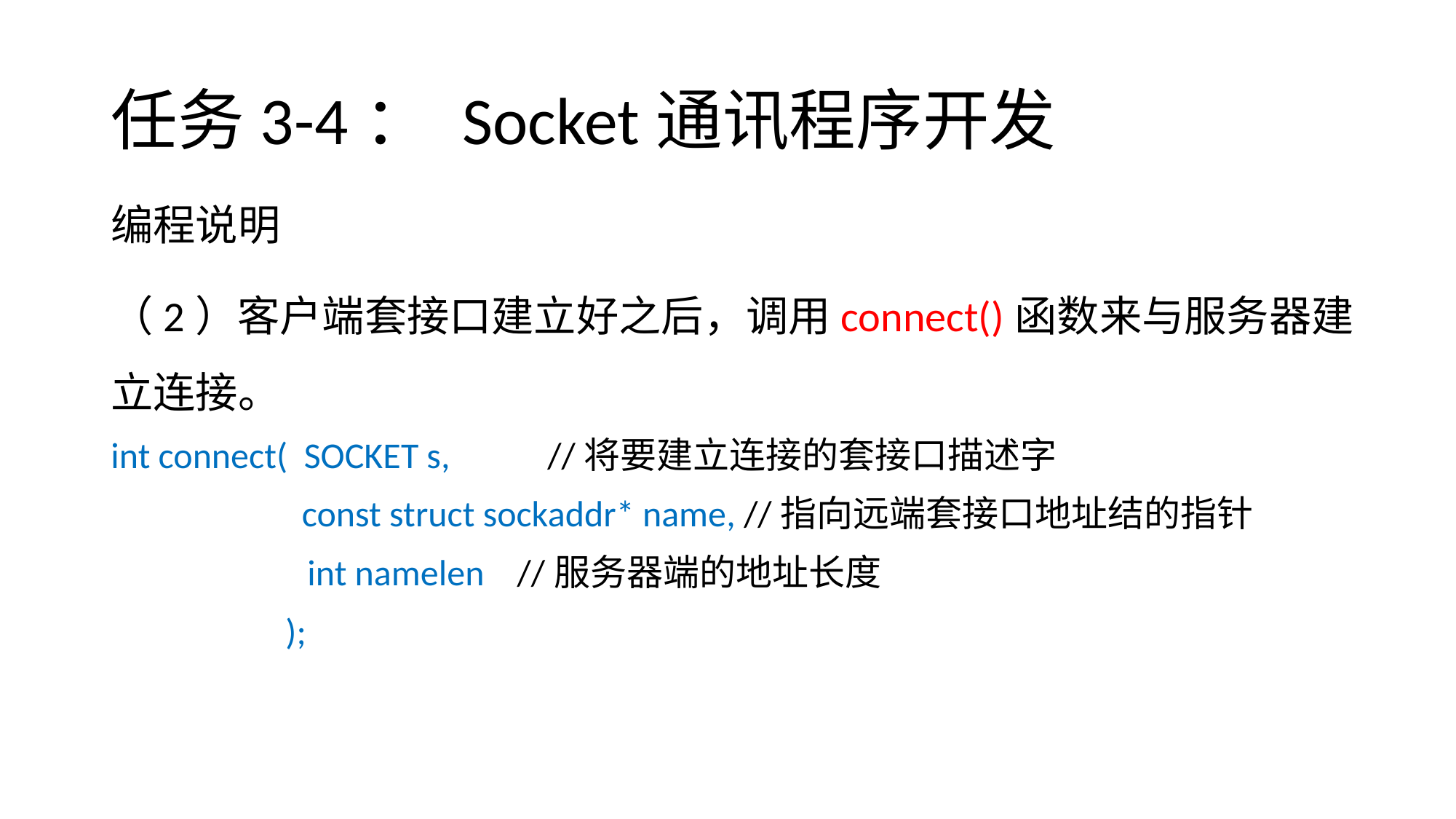

# 任务3-4： Socket通讯程序开发
编程说明
（2）客户端套接口建立好之后，调用connect()函数来与服务器建立连接。
int connect(  SOCKET s,  	//将要建立连接的套接口描述字
            	          const struct sockaddr* name, //指向远端套接口地址结的指针
                        int namelen    //服务器端的地址长度
	        );